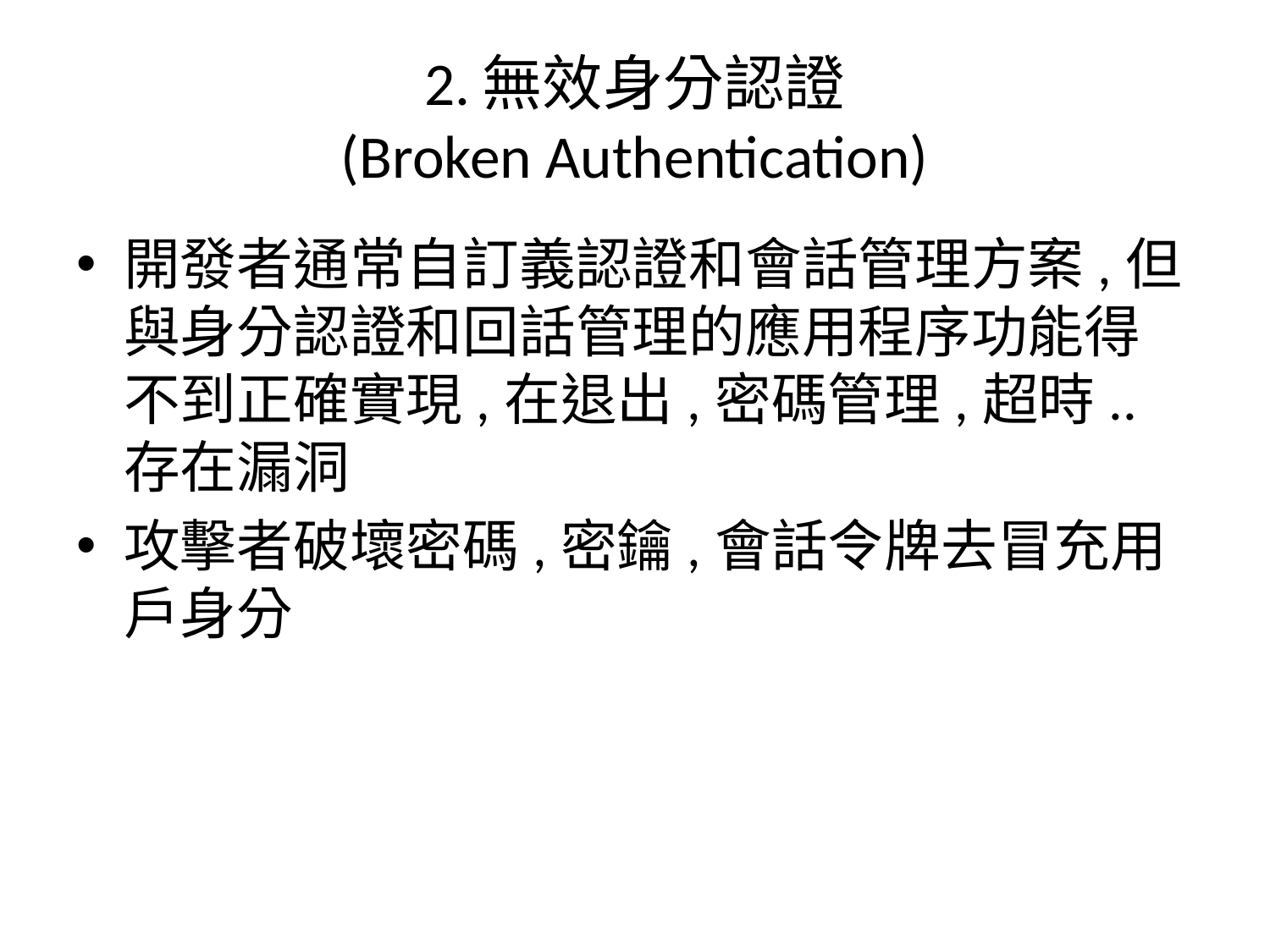

# 2.無效身分認證 (Broken Authentication)
開發者通常自訂義認證和會話管理方案,但與身分認證和回話管理的應用程序功能得不到正確實現,在退出,密碼管理,超時..存在漏洞
攻擊者破壞密碼,密鑰,會話令牌去冒充用戶身分